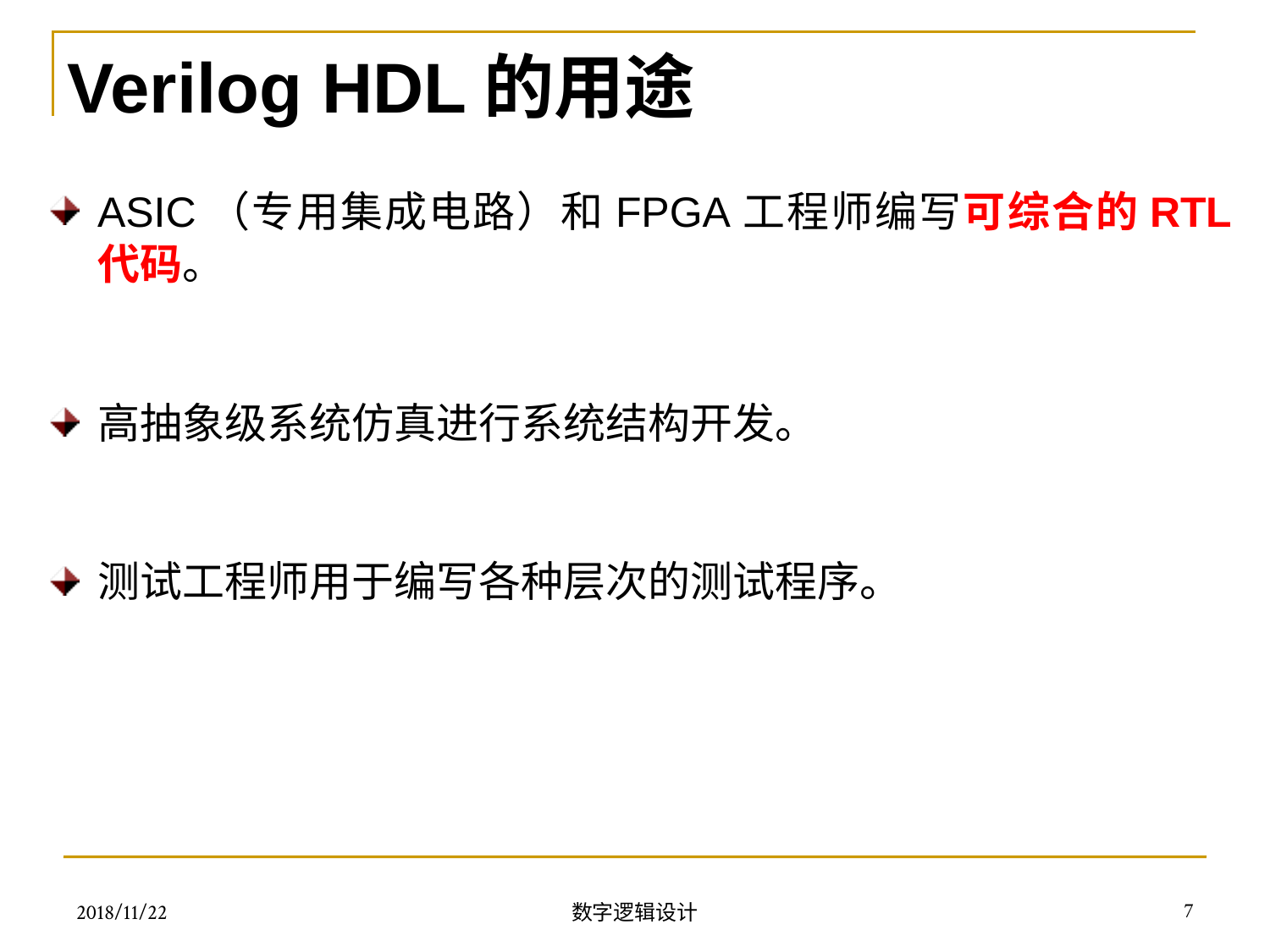

Verilog HDL的用途
ASIC（专用集成电路）和FPGA工程师编写可综合的RTL代码。

高抽象级系统仿真进行系统结构开发。

测试工程师用于编写各种层次的测试程序。

2018/11/22
7
数字逻辑设计